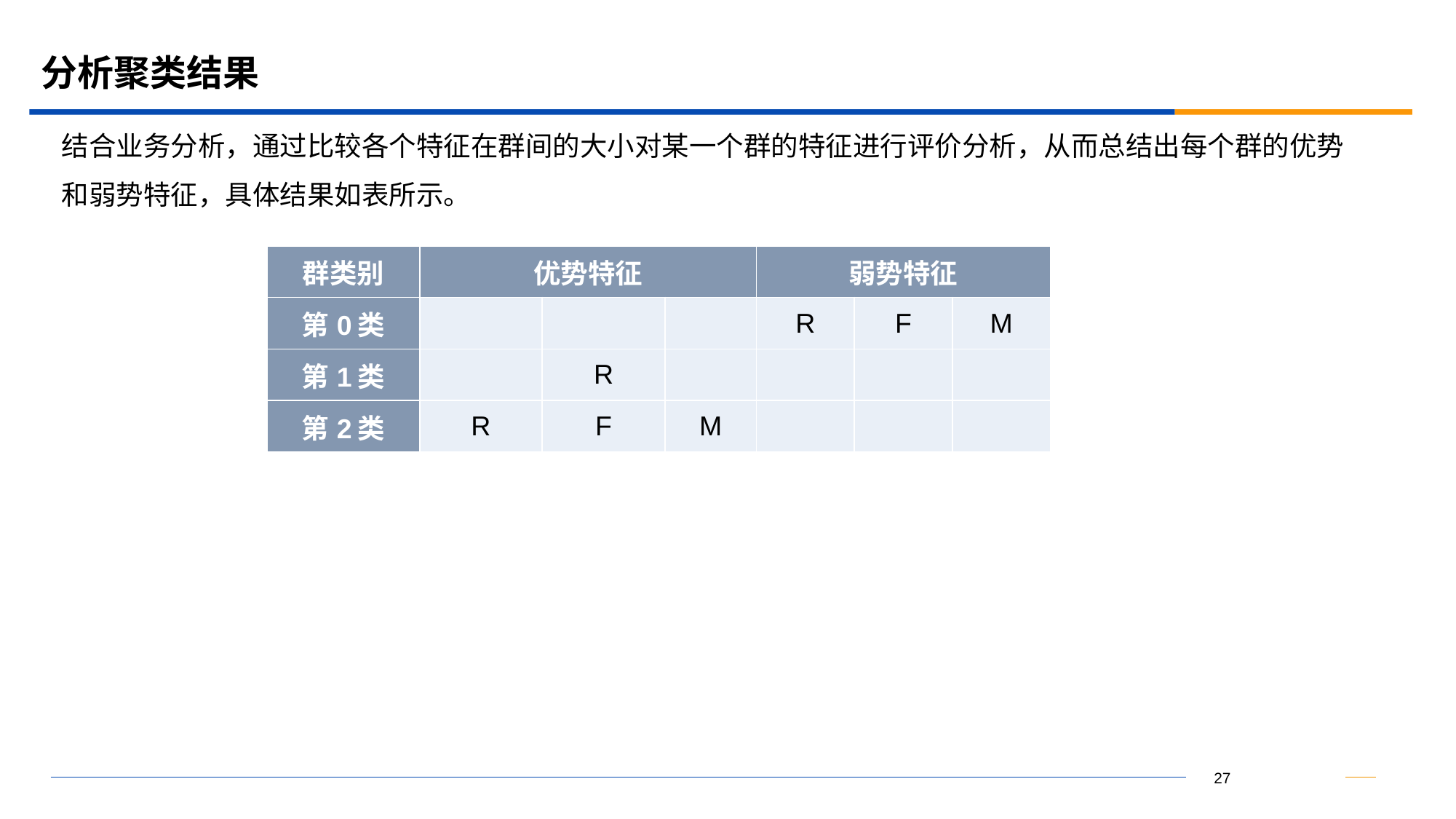

# 分析聚类结果
结合业务分析，通过比较各个特征在群间的大小对某一个群的特征进行评价分析，从而总结出每个群的优势和弱势特征，具体结果如表所示。
| 群类别 | 优势特征 |  |  | 弱势特征 |  |  |
| --- | --- | --- | --- | --- | --- | --- |
| 第0类 |  |  |  | R | F | M |
| 第1类 |  | R |  |  |  |  |
| 第2类 | R | F | M |  |  |  |